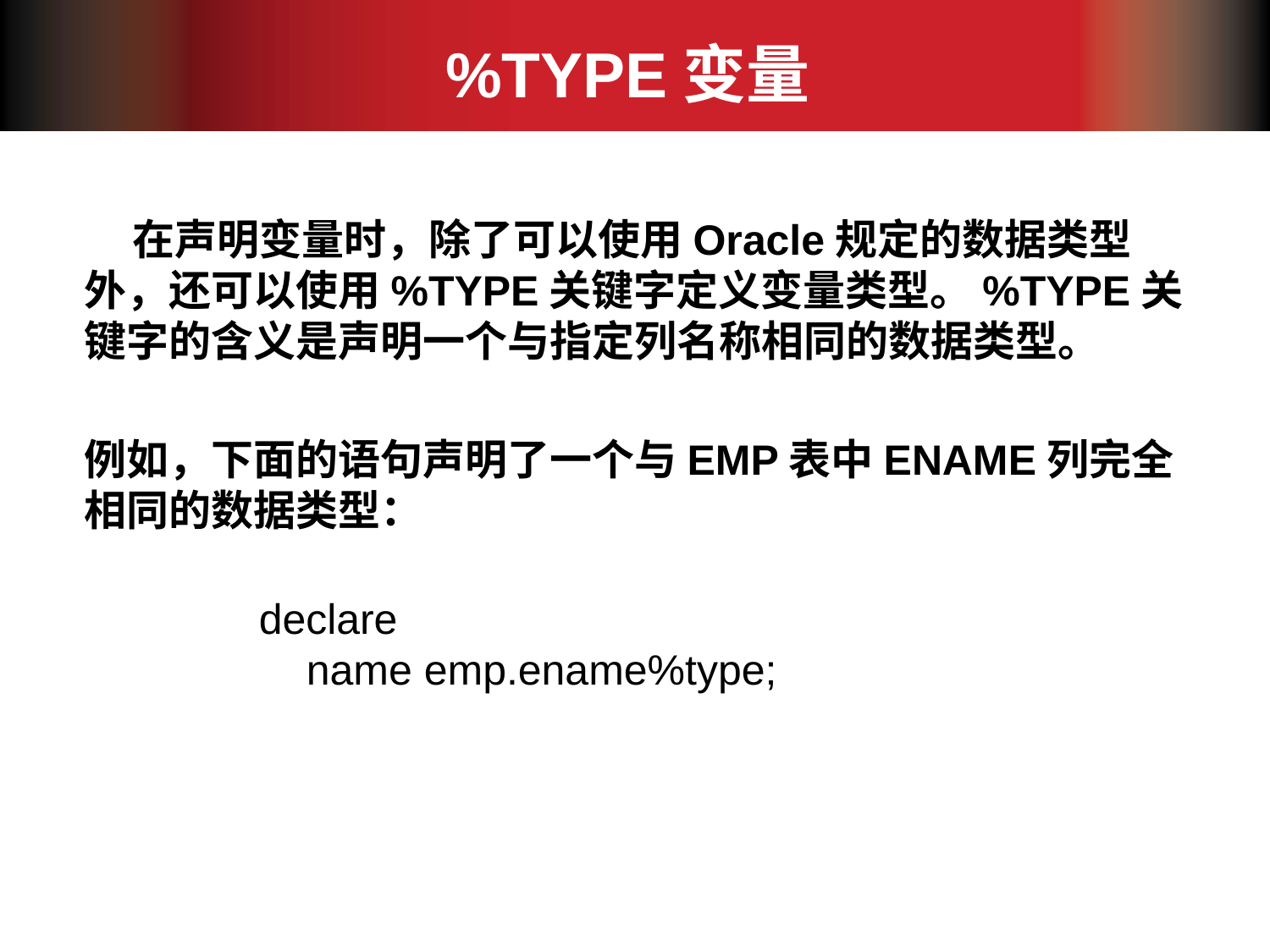

# %TYPE变量
    在声明变量时，除了可以使用Oracle规定的数据类型外，还可以使用%TYPE关键字定义变量类型。%TYPE关键字的含义是声明一个与指定列名称相同的数据类型。

例如，下面的语句声明了一个与EMP表中ENAME列完全相同的数据类型：
declare
    name emp.ename%type;